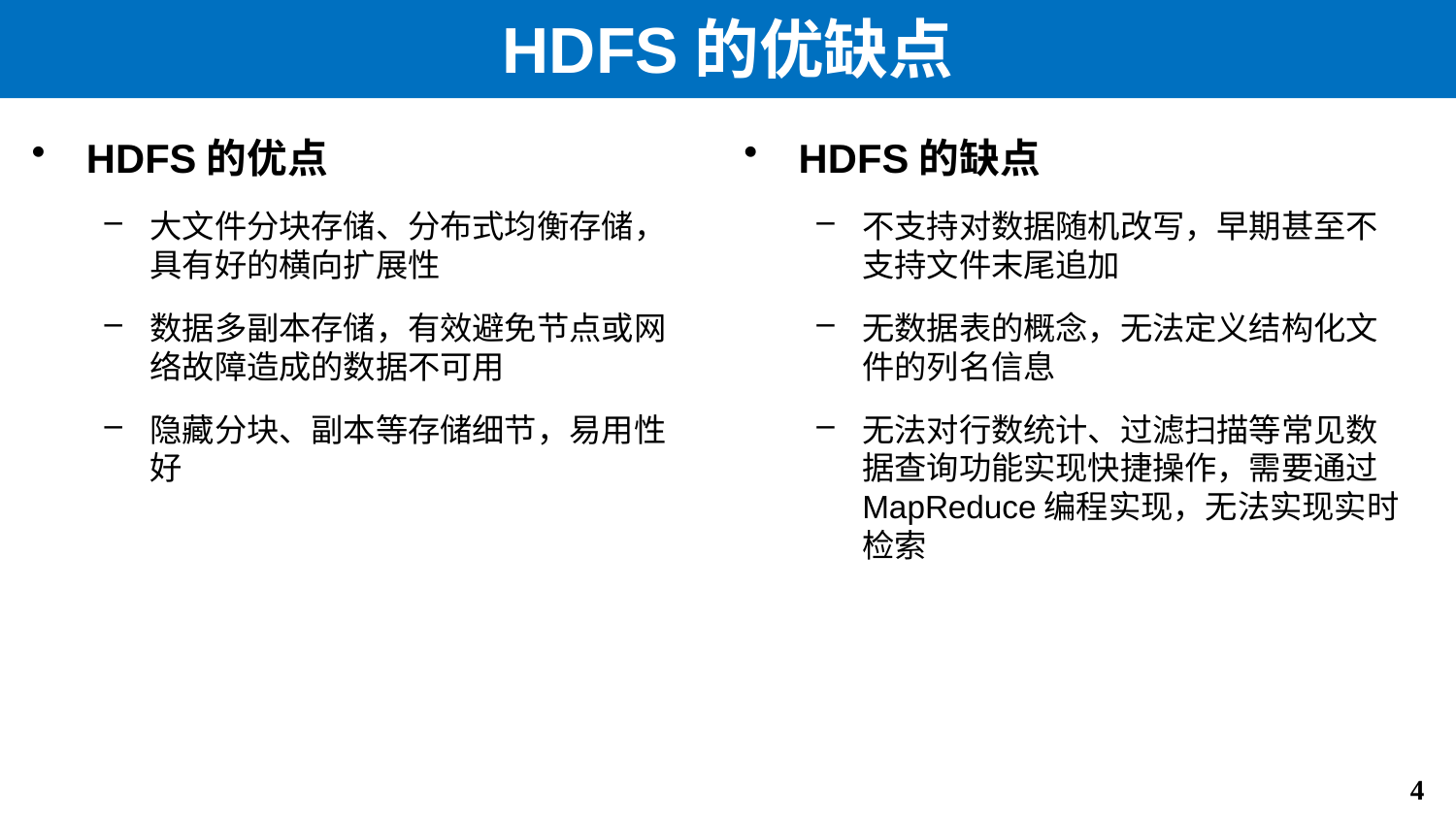

# HDFS的优缺点
HDFS的优点
大文件分块存储、分布式均衡存储，具有好的横向扩展性
数据多副本存储，有效避免节点或网络故障造成的数据不可用
隐藏分块、副本等存储细节，易用性好

HDFS的缺点
不支持对数据随机改写，早期甚至不支持文件末尾追加
无数据表的概念，无法定义结构化文件的列名信息
无法对行数统计、过滤扫描等常见数据查询功能实现快捷操作，需要通过MapReduce编程实现，无法实现实时检索